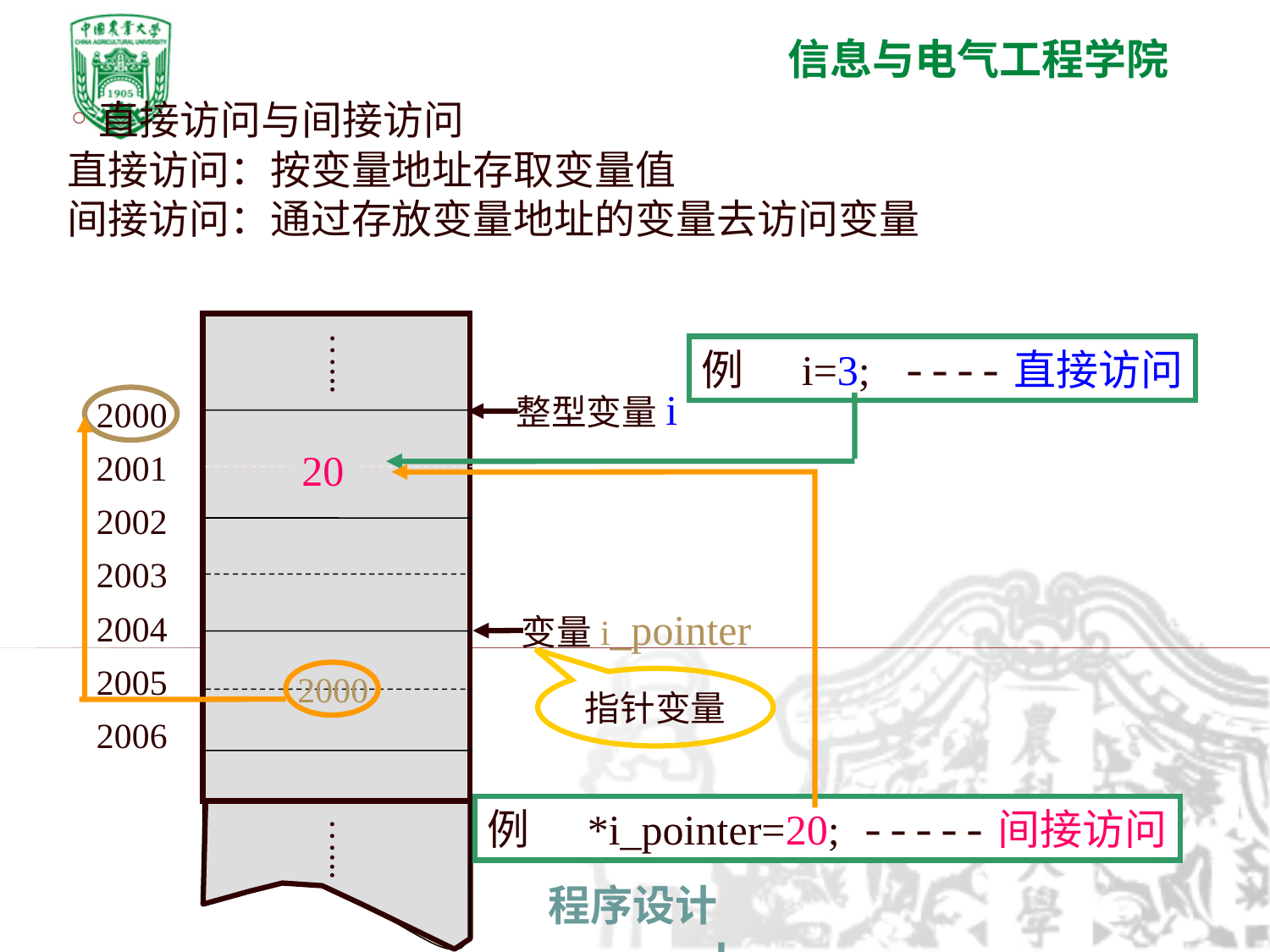

直接访问与间接访问
直接访问：按变量地址存取变量值
间接访问：通过存放变量地址的变量去访问变量

…...
整型变量i
2000

10
2001

2002

2003

变量i_pointer
2004

2005

2006

…...

指针变量
2000
例     i=3;   ----直接访问

3
20

例     *i_pointer=20;  -----间接访问